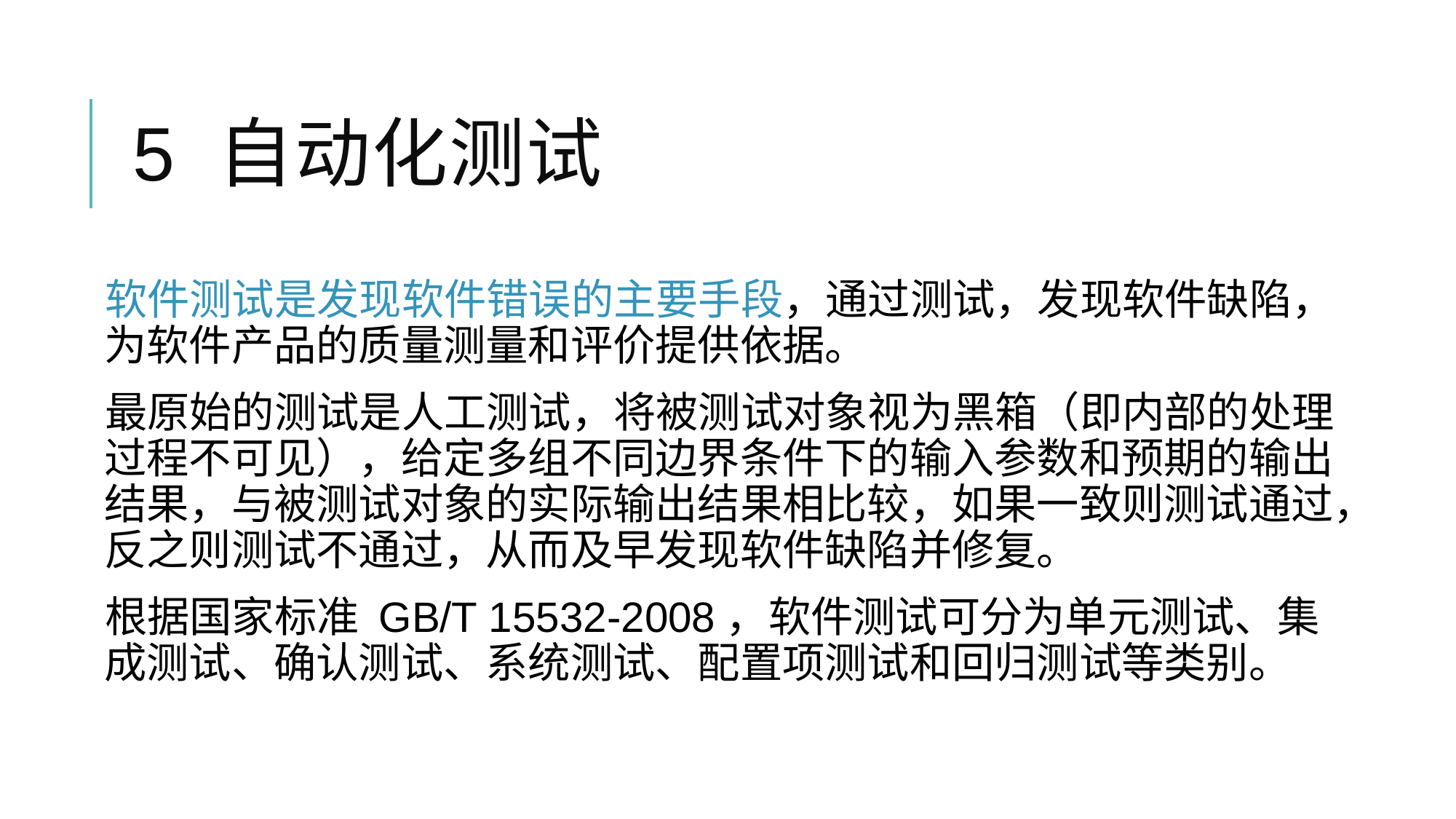

# 5 自动化测试
软件测试是发现软件错误的主要手段，通过测试，发现软件缺陷，为软件产品的质量测量和评价提供依据。
最原始的测试是人工测试，将被测试对象视为黑箱（即内部的处理过程不可见），给定多组不同边界条件下的输入参数和预期的输出结果，与被测试对象的实际输出结果相比较，如果一致则测试通过，反之则测试不通过，从而及早发现软件缺陷并修复。
根据国家标准 GB/T 15532-2008，软件测试可分为单元测试、集成测试、确认测试、系统测试、配置项测试和回归测试等类别。